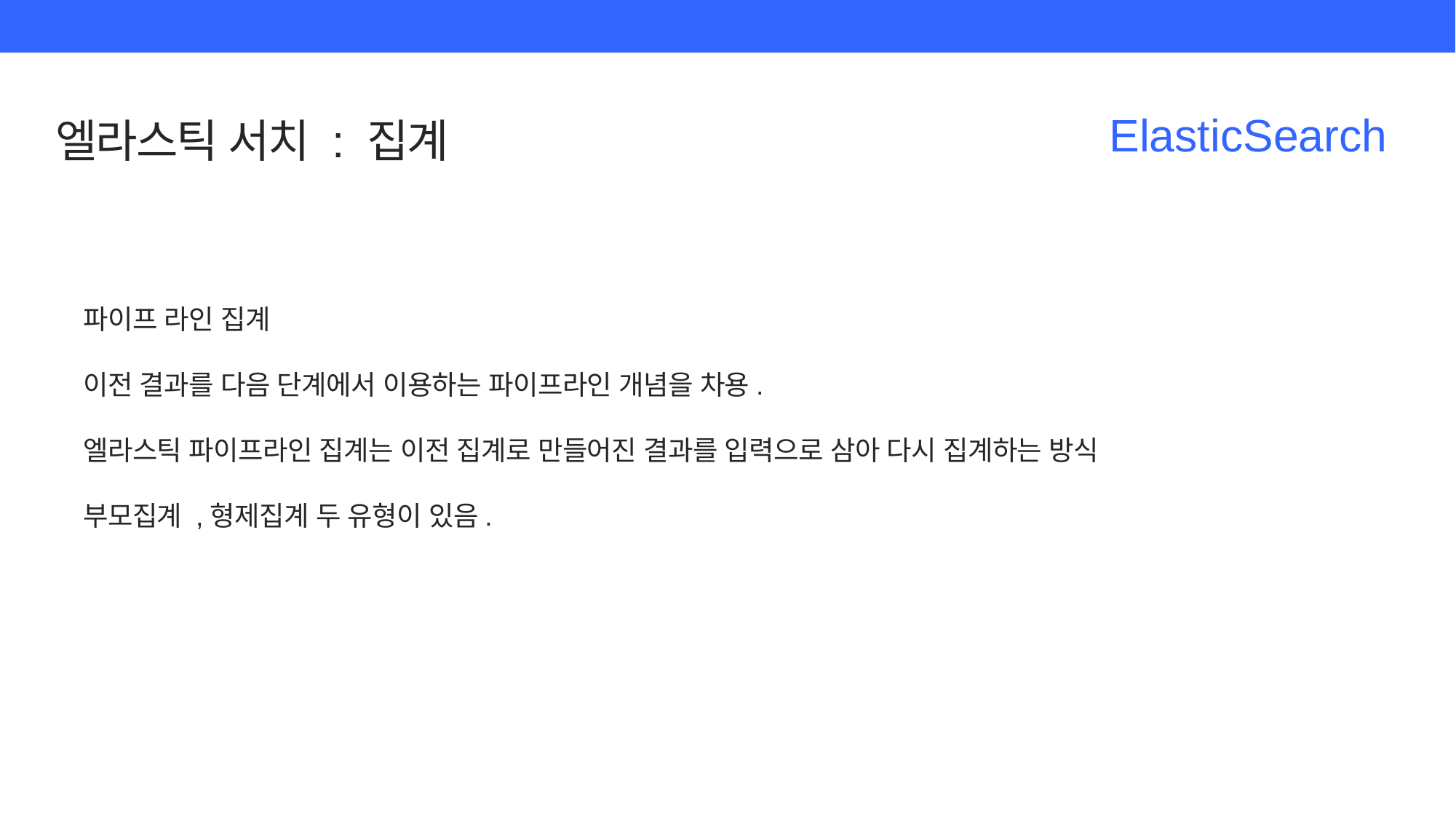

ElasticSearch
엘라스틱 서치 : 집계
파이프 라인 집계
이전 결과를 다음 단계에서 이용하는 파이프라인 개념을 차용.
엘라스틱 파이프라인 집계는 이전 집계로 만들어진 결과를 입력으로 삼아 다시 집계하는 방식
부모집계 ,형제집계 두 유형이 있음.